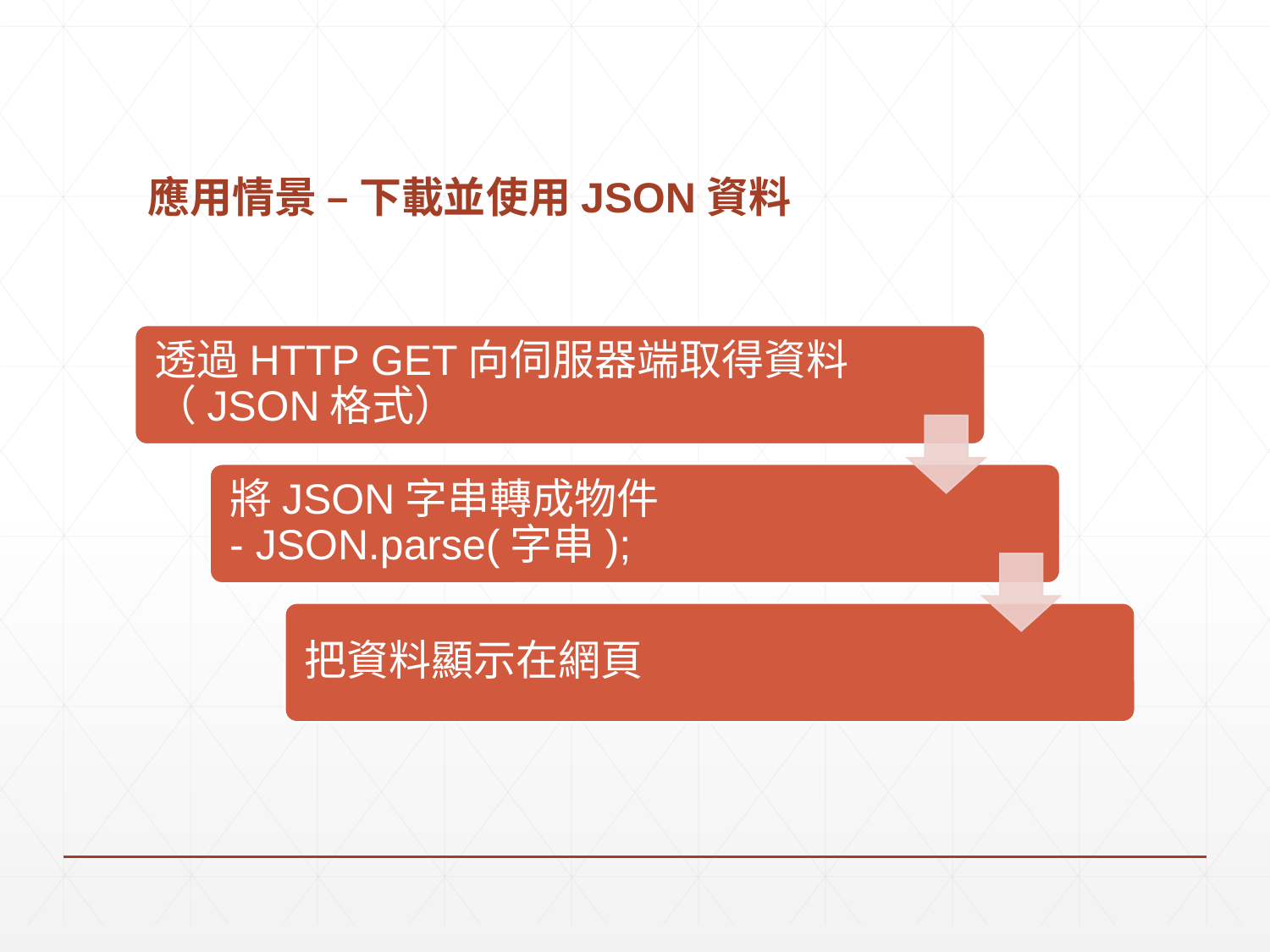

# 應用情景 – 下載並使用JSON資料
透過HTTP GET向伺服器端取得資料（JSON格式）
將JSON字串轉成物件
- JSON.parse(字串);
把資料顯示在網頁